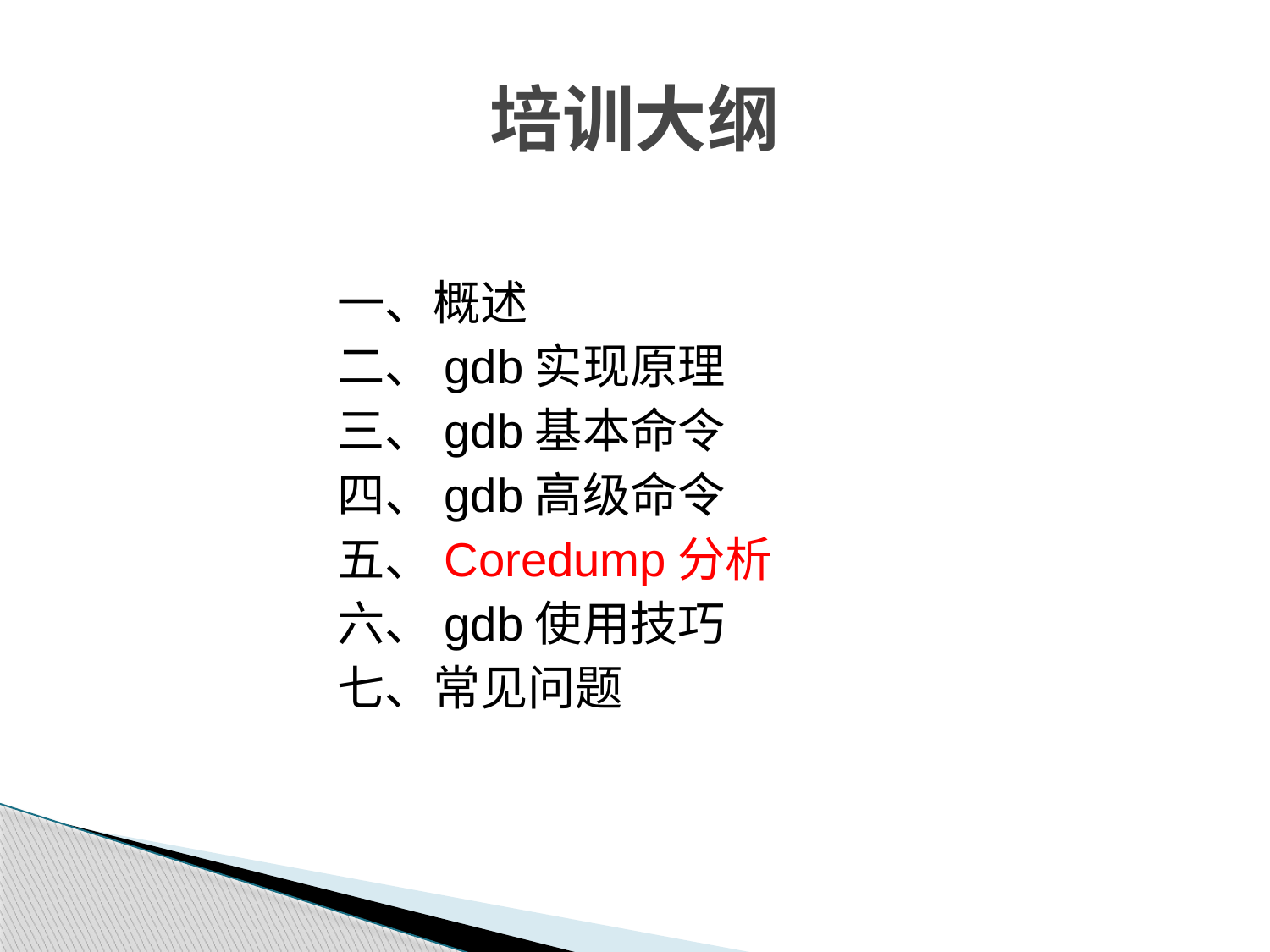

# 培训大纲
一、概述
二、gdb实现原理
三、gdb基本命令
四、gdb高级命令
五、Coredump分析
六、gdb使用技巧
七、常见问题